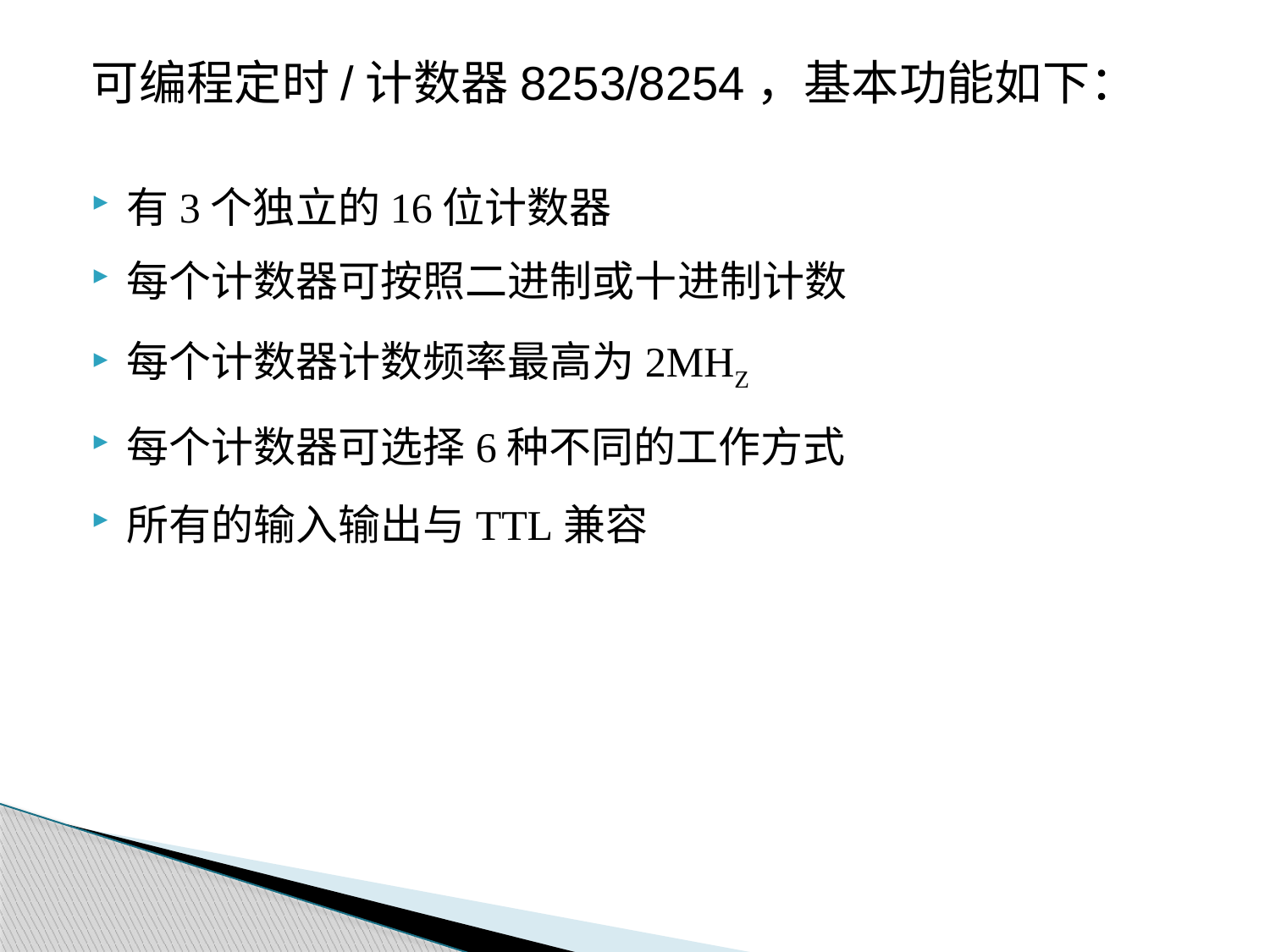

可编程定时/计数器8253/8254，基本功能如下：

有3个独立的16位计数器
每个计数器可按照二进制或十进制计数
每个计数器计数频率最高为2MHZ
每个计数器可选择6种不同的工作方式
所有的输入输出与TTL兼容